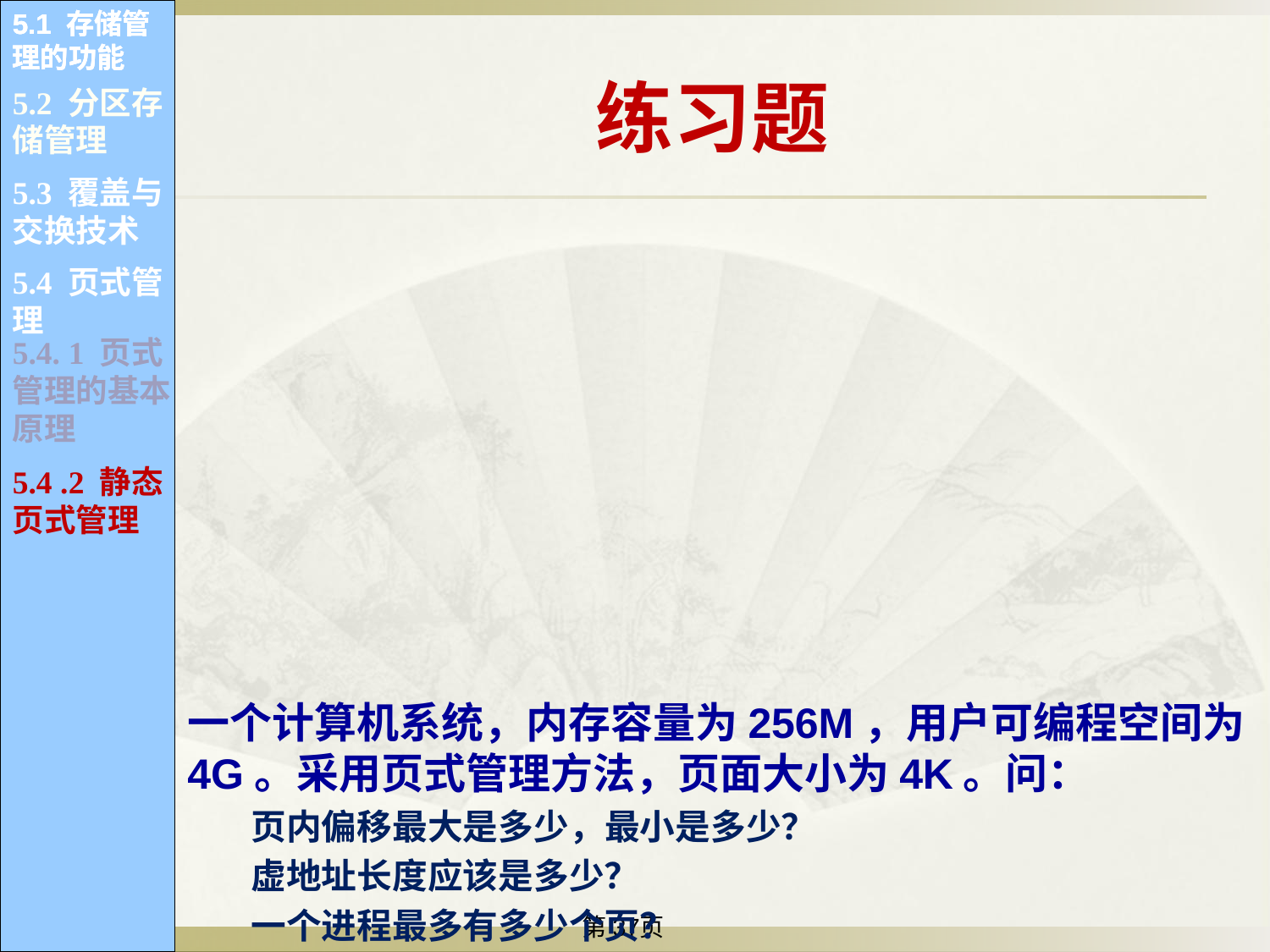

5.1 存储管理的功能

5.1 存储管理的功能
5.1 存储管理的功能
5.1 存储管理的功能

5.1 存储管理的功能

5.1 存储管理的功能
5.1 存储管理的功能
5.1 存储管理的功能

5.1 存储管理的功能

5.1 存储管理的功能
5.1 存储管理的功能
5.1 存储管理的功能
练习题
5.2 分区存储管理
5.1.1 内存的分配和回收
5.1.2 内存空间的共享
5.1.2 内存空间的共享
5.3 覆盖与交换技术
一个计算机系统，内存容量为256M，用户可编程空间为4G。采用页式管理方法，页面大小为4K。问：
页内偏移最大是多少，最小是多少？
虚地址长度应该是多少？
一个进程最多有多少个页？
5.1.3 存储保护
5.1.3 存储保护
5.4 页式管理
5.1.4 内存空间的扩充
5.4. 1 页式管理的基本原理
5.4 .2 静态页式管理